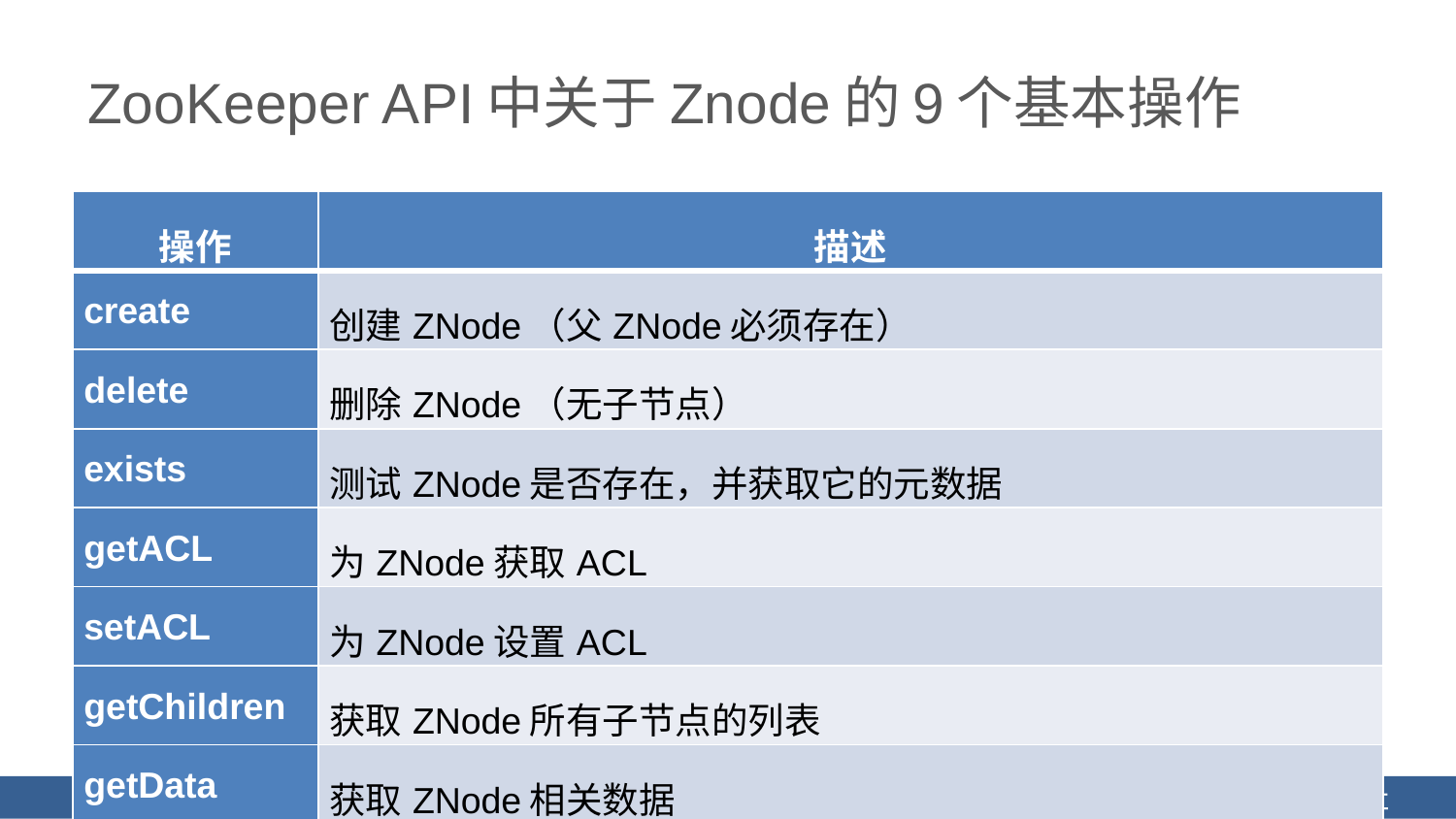

# ZooKeeper API中关于Znode的9个基本操作
| 操作 | 描述 |
| --- | --- |
| create | 创建ZNode（父ZNode必须存在） |
| delete | 删除ZNode（无子节点） |
| exists | 测试ZNode是否存在，并获取它的元数据 |
| getACL | 为ZNode获取ACL |
| setACL | 为ZNode设置ACL |
| getChildren | 获取ZNode所有子节点的列表 |
| getData | 获取ZNode相关数据 |
| setData | 设置ZNode相关数据 |
| sync | 使客户端的ZNode视图与ZooKeeper服务器你同步 |